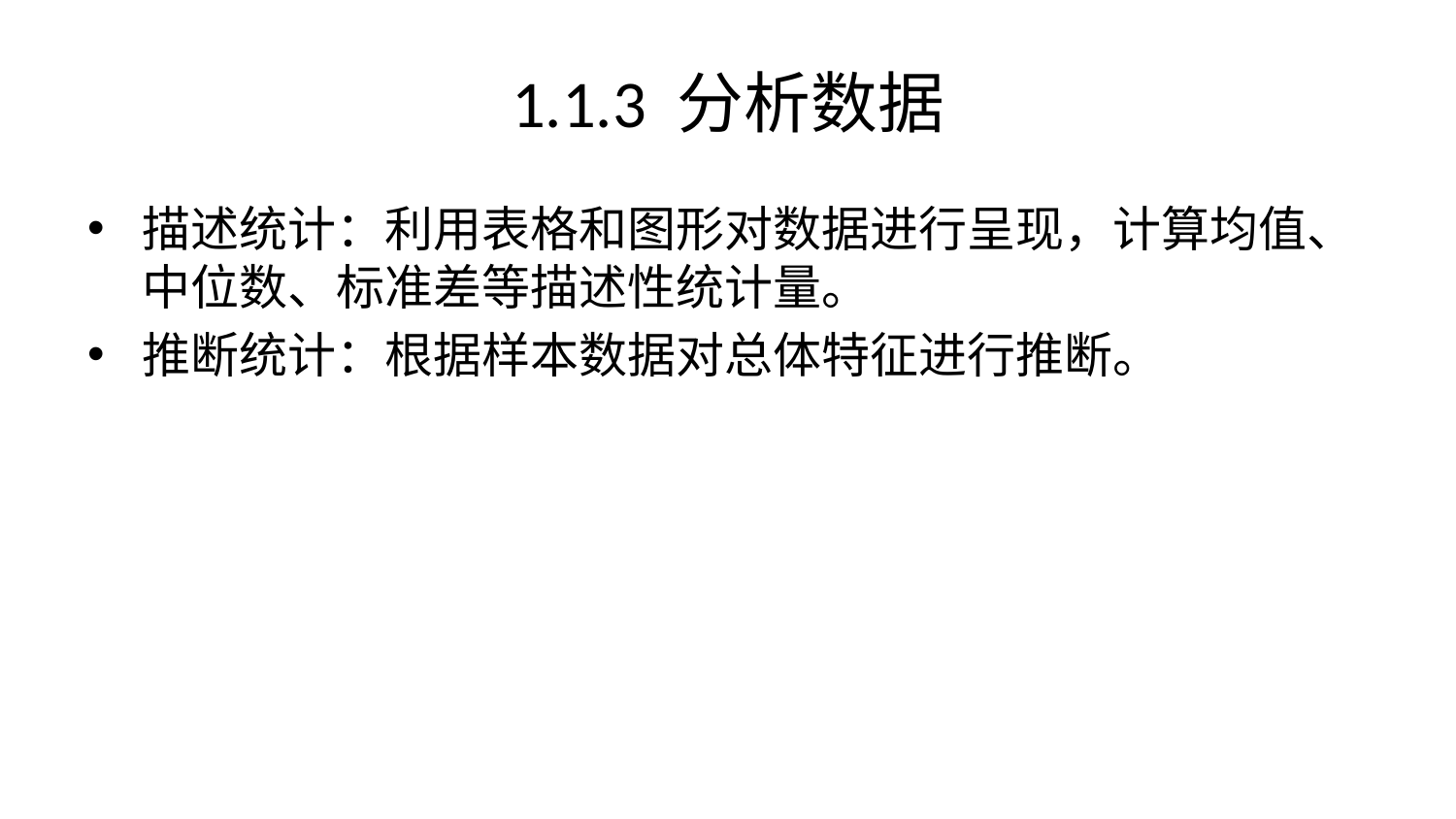

# 1.1.3 分析数据
描述统计：利用表格和图形对数据进行呈现，计算均值、中位数、标准差等描述性统计量。
推断统计：根据样本数据对总体特征进行推断。